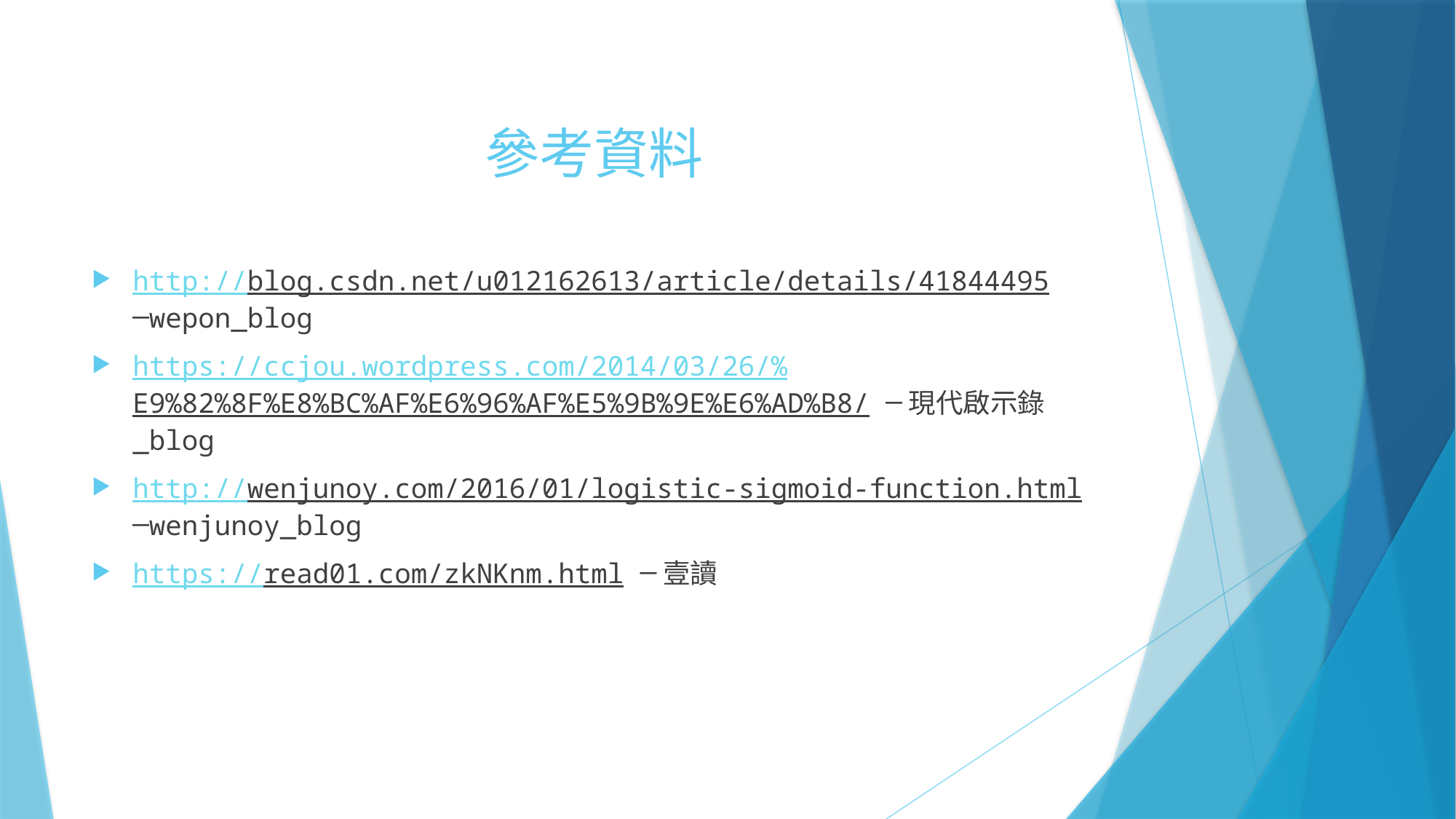

# 參考資料
http://blog.csdn.net/u012162613/article/details/41844495 ─wepon_blog
https://ccjou.wordpress.com/2014/03/26/%E9%82%8F%E8%BC%AF%E6%96%AF%E5%9B%9E%E6%AD%B8/ ─現代啟示錄_blog
http://wenjunoy.com/2016/01/logistic-sigmoid-function.html ─wenjunoy_blog
https://read01.com/zkNKnm.html ─壹讀